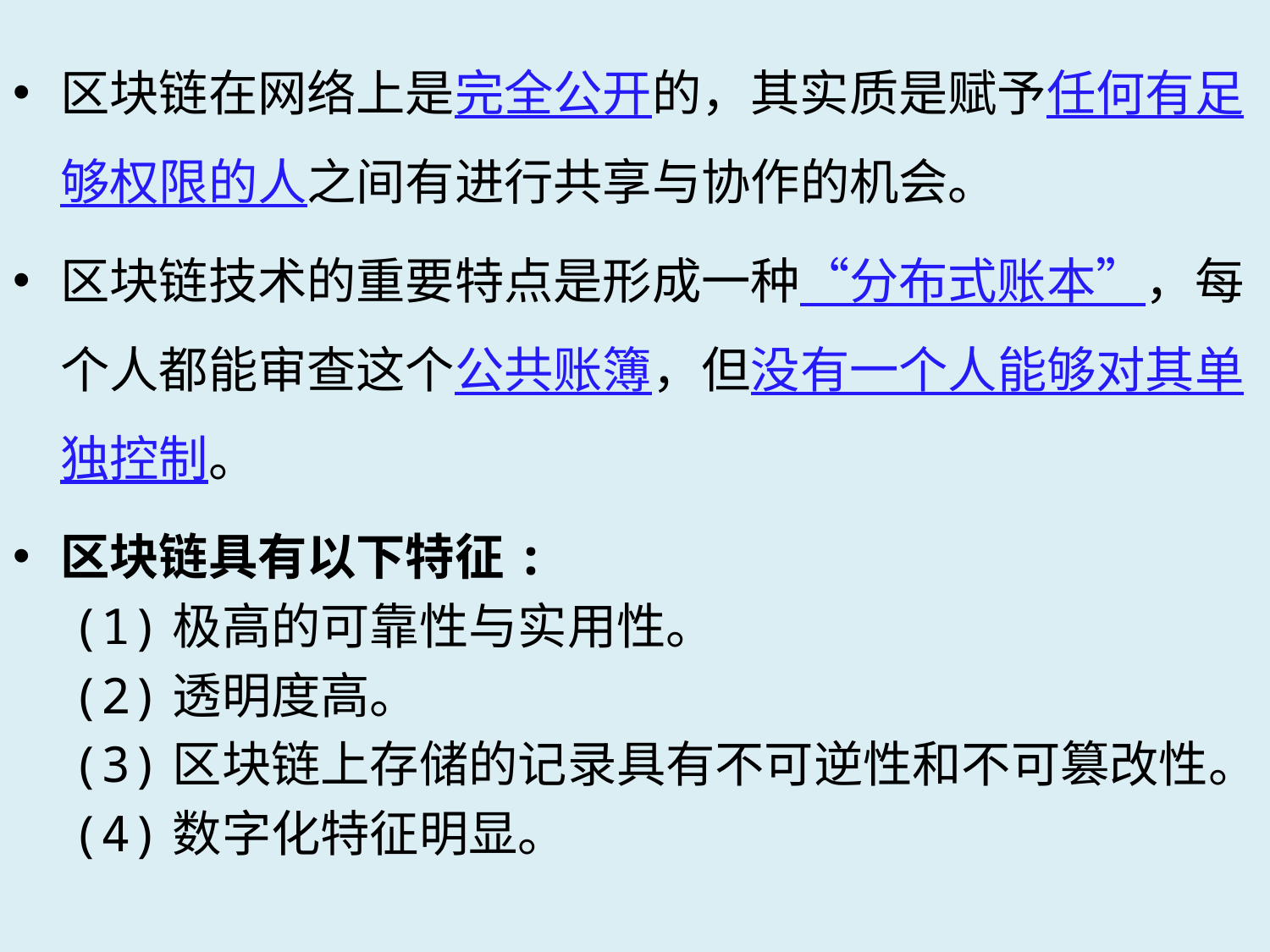

区块链在网络上是完全公开的，其实质是赋予任何有足够权限的人之间有进行共享与协作的机会。
区块链技术的重要特点是形成一种“分布式账本”，每个人都能审查这个公共账簿，但没有一个人能够对其单独控制。
区块链具有以下特征:
  (1)极高的可靠性与实用性。
  (2)透明度高。
  (3)区块链上存储的记录具有不可逆性和不可篡改性。
  (4)数字化特征明显。
49